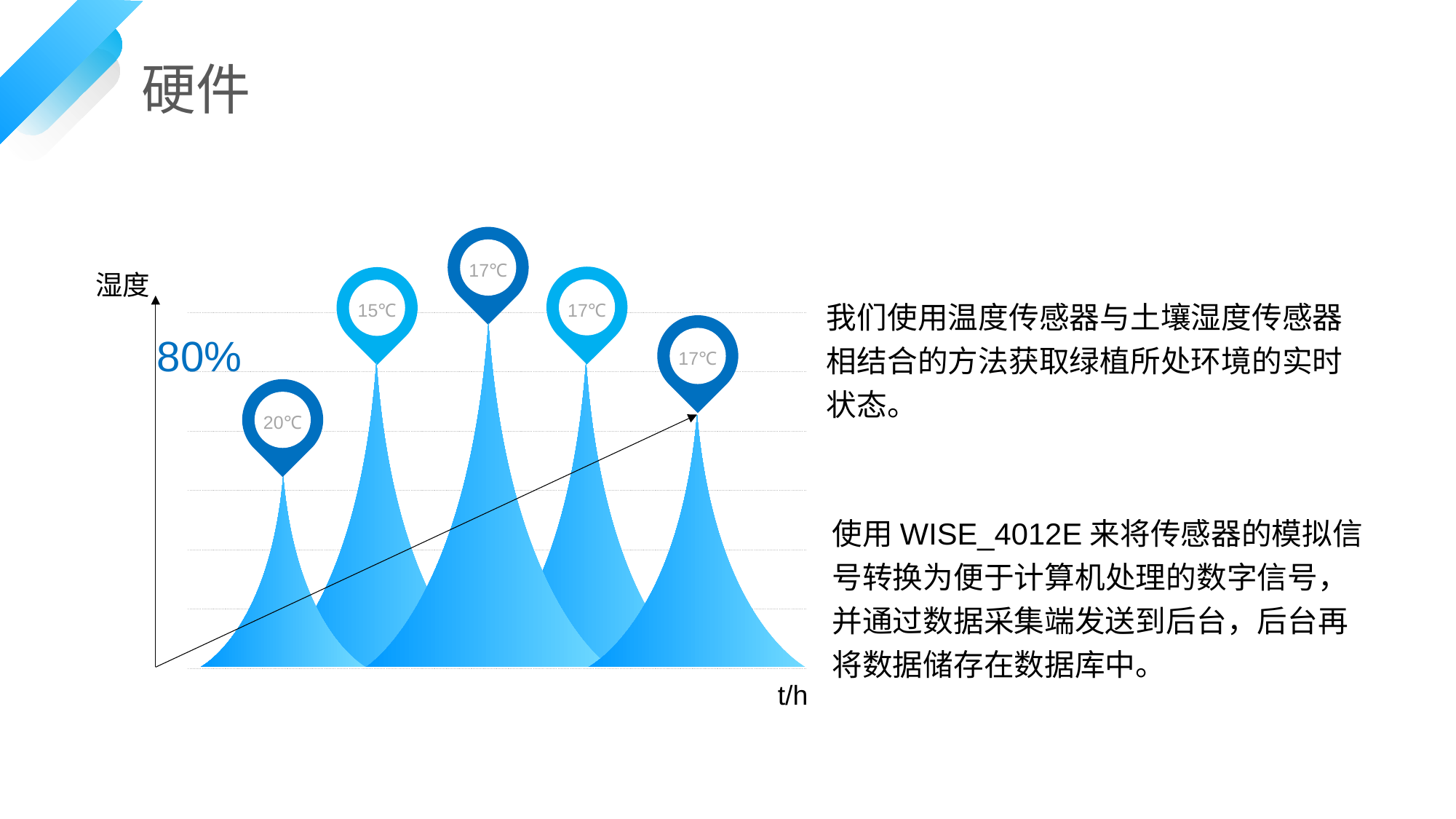

硬件

17℃
湿度

17℃

15℃
我们使用温度传感器与土壤湿度传感器相结合的方法获取绿植所处环境的实时状态。

17℃
80%

20℃

使用WISE_4012E来将传感器的模拟信号转换为便于计算机处理的数字信号，并通过数据采集端发送到后台，后台再将数据储存在数据库中。
t/h